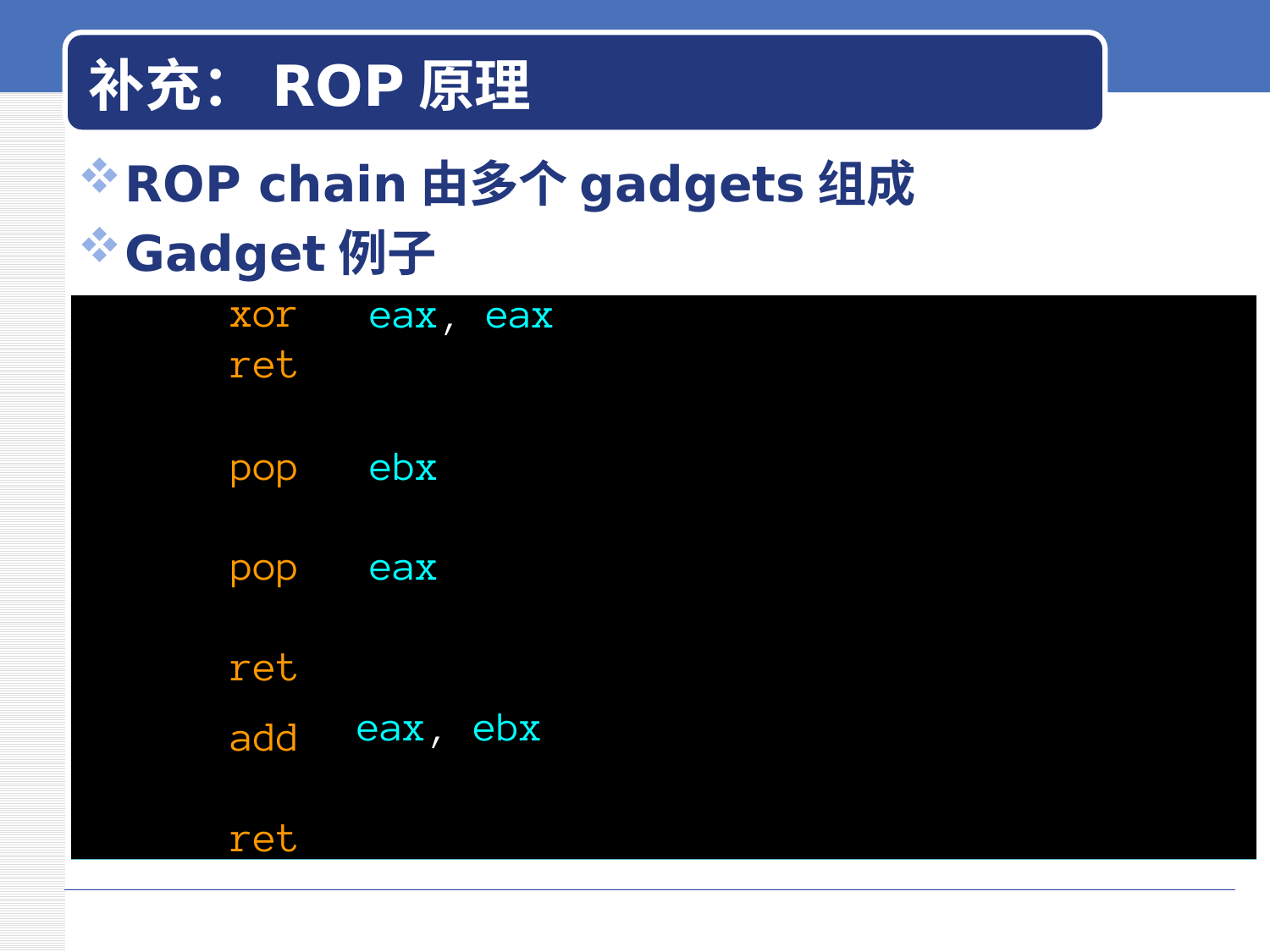

# 补充：ROP原理
ROP chain由多个gadgets组成
Gadget例子
| xor ret | eax, | eax |
| --- | --- | --- |
| pop pop ret | ebx eax |  |
| add ret | eax, | ebx |